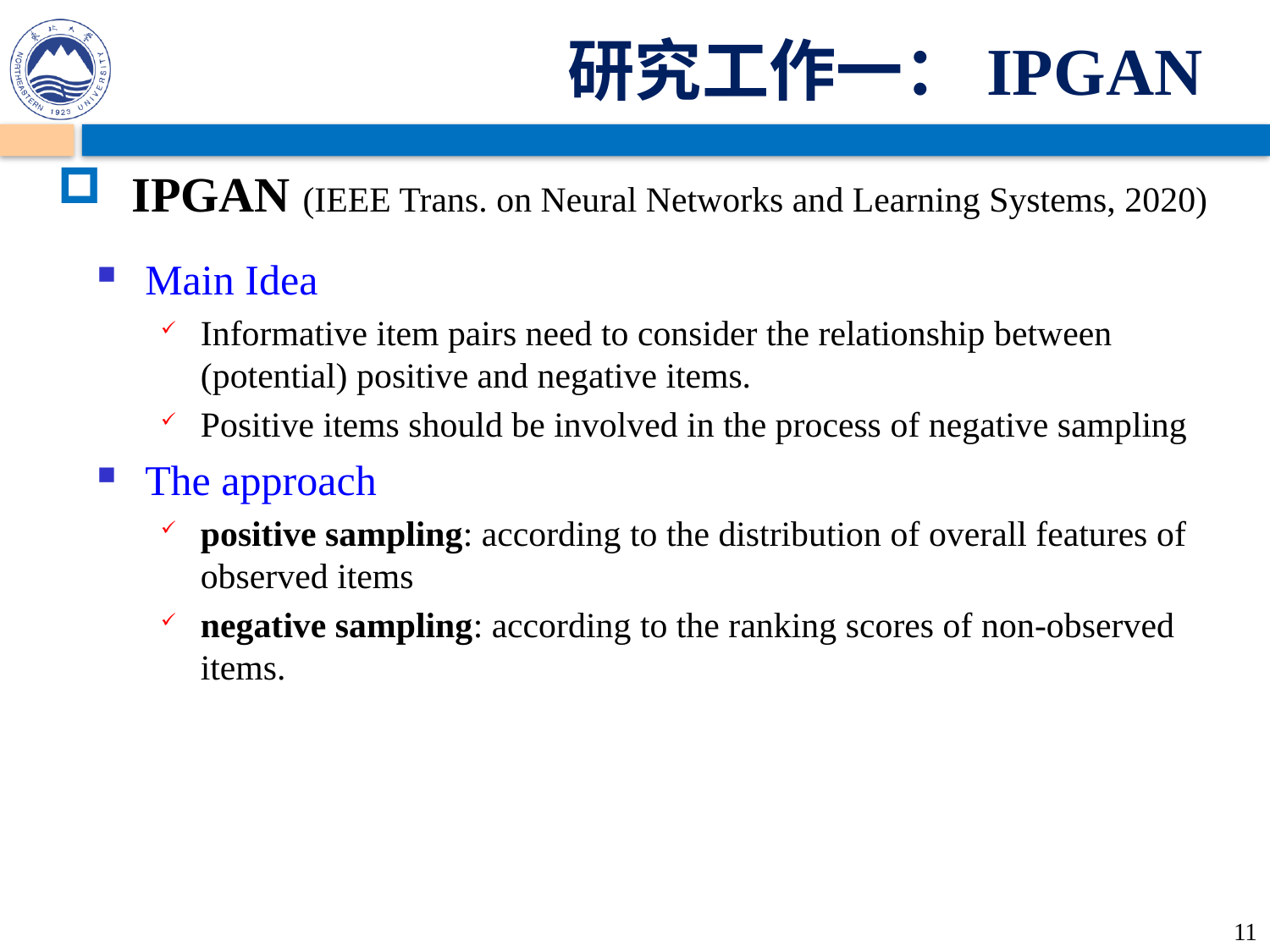

研究工作一：IPGAN
IPGAN (IEEE Trans. on Neural Networks and Learning Systems, 2020)
Main Idea
Informative item pairs need to consider the relationship between (potential) positive and negative items.
Positive items should be involved in the process of negative sampling
The approach
positive sampling: according to the distribution of overall features of observed items
negative sampling: according to the ranking scores of non-observed items.

11